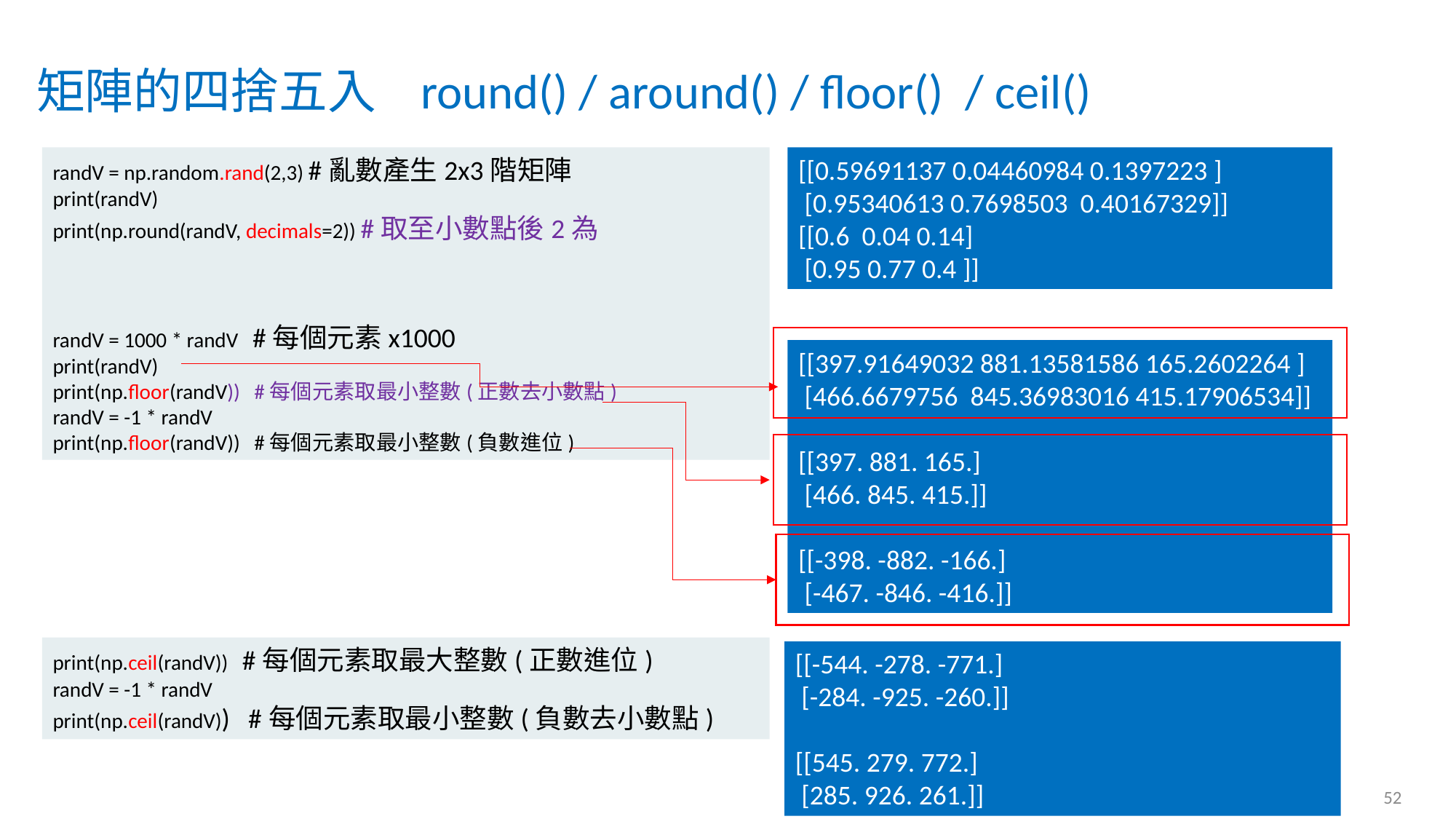

矩陣的四捨五入   round() / around() / floor()  / ceil()
randV = np.random.rand(2,3) #亂數產生2x3階矩陣
print(randV)
print(np.round(randV, decimals=2)) #取至小數點後2為

randV = 1000 * randV   #每個元素x1000
print(randV)
print(np.floor(randV))   #每個元素取最小整數(正數去小數點)
randV = -1 * randV
print(np.floor(randV))   #每個元素取最小整數(負數進位)
[[0.59691137 0.04460984 0.1397223 ]
 [0.95340613 0.7698503  0.40167329]]
[[0.6  0.04 0.14]
 [0.95 0.77 0.4 ]]

[[397.91649032 881.13581586 165.2602264 ]
 [466.6679756  845.36983016 415.17906534]]

[[397. 881. 165.]
 [466. 845. 415.]]

[[-398. -882. -166.]
 [-467. -846. -416.]]

print(np.ceil(randV))   #每個元素取最大整數(正數進位)
randV = -1 * randV
print(np.ceil(randV))   #每個元素取最小整數(負數去小數點)
[[-544. -278. -771.]
 [-284. -925. -260.]]

[[545. 279. 772.]
 [285. 926. 261.]]
52